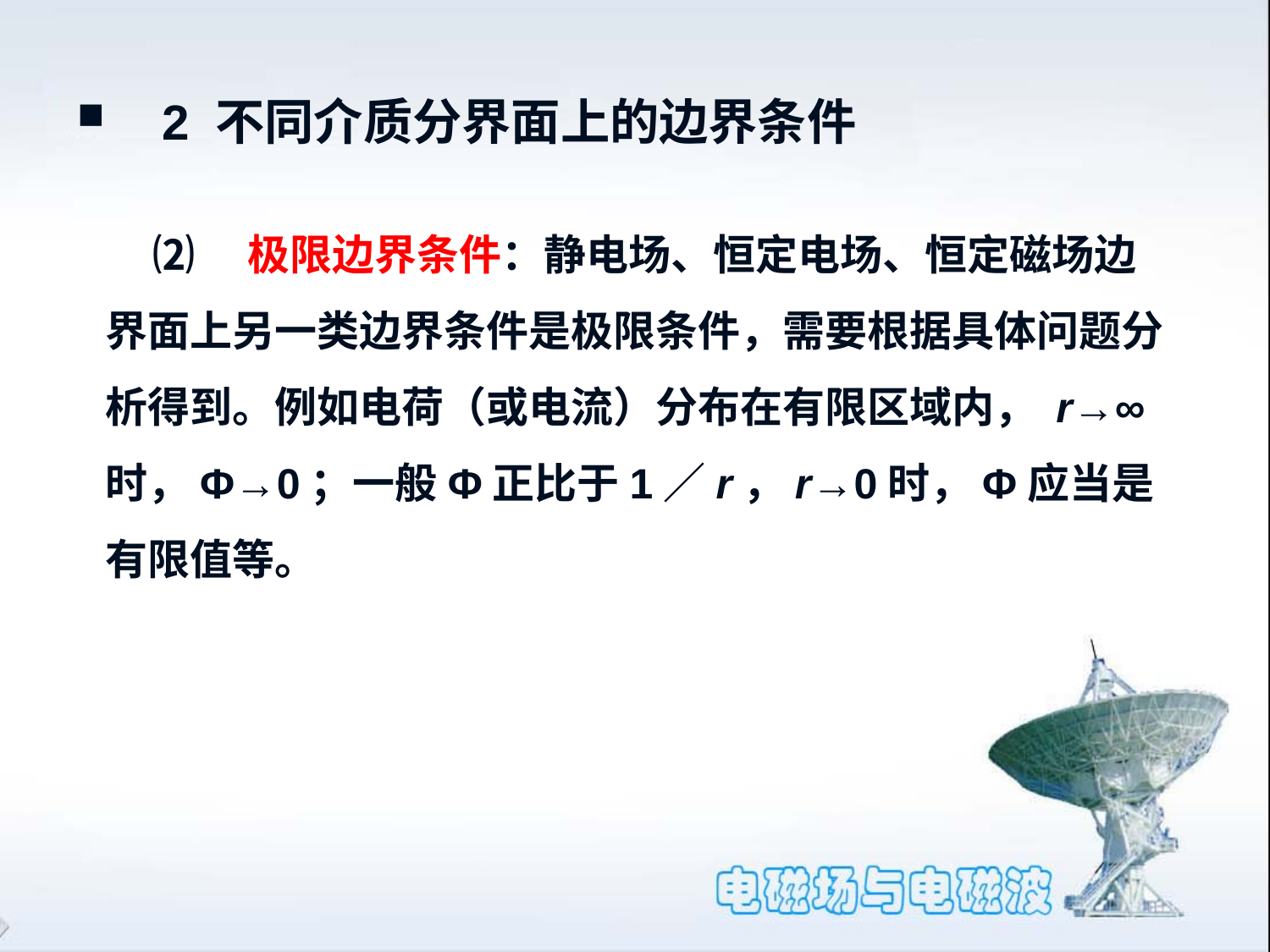

2 不同介质分界面上的边界条件
          ⑵　极限边界条件：静电场、恒定电场、恒定磁场边界面上另一类边界条件是极限条件，需要根据具体问题分析得到。例如电荷（或电流）分布在有限区域内， r→∞时，Φ→0；一般Φ正比于1／r，r→0时，Φ应当是有限值等。